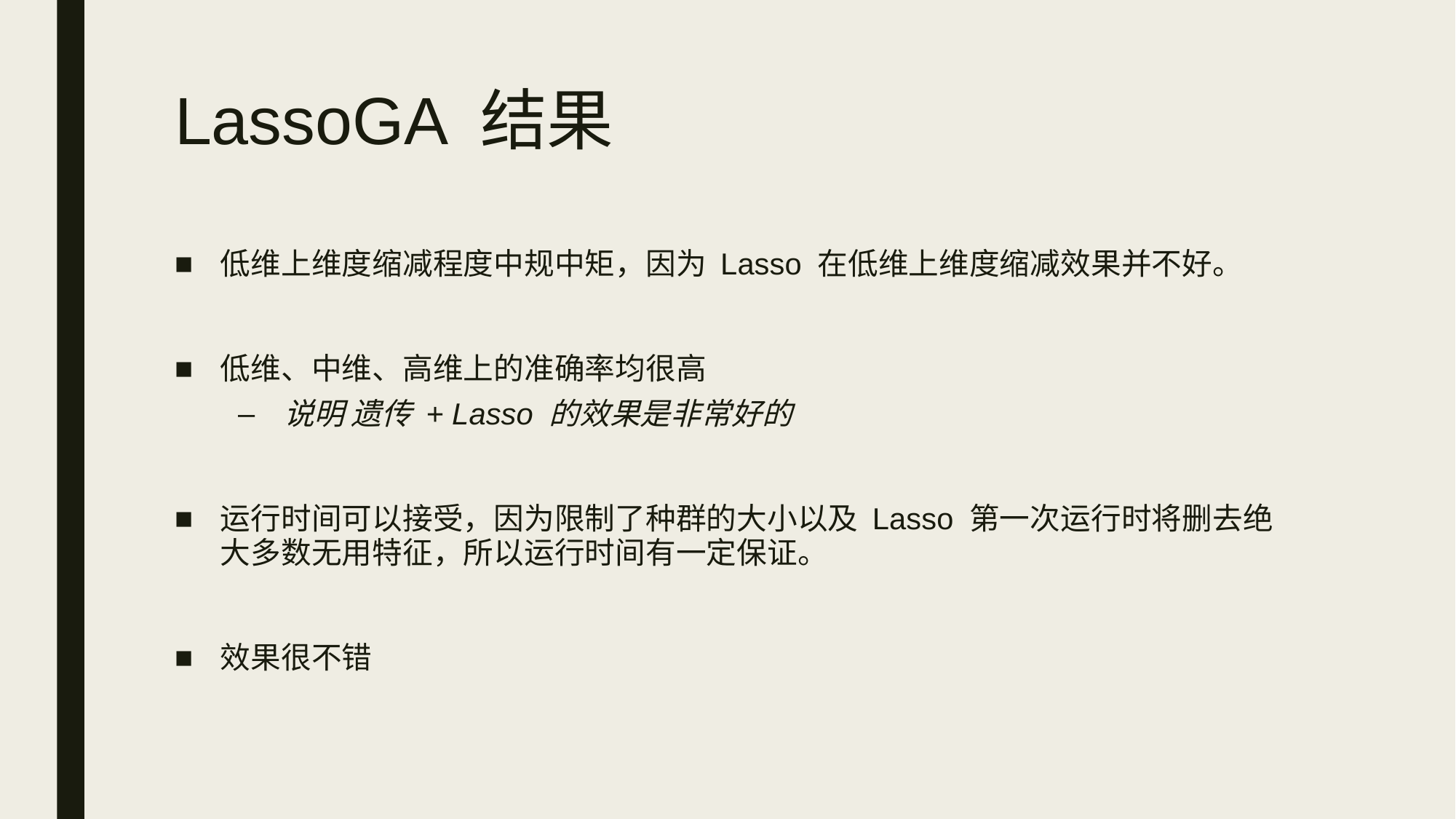

# LassoGA 结果
低维上维度缩减程度中规中矩，因为 Lasso 在低维上维度缩减效果并不好。

低维、中维、高维上的准确率均很高
说明 遗传 + Lasso 的效果是非常好的

运行时间可以接受，因为限制了种群的大小以及 Lasso 第一次运行时将删去绝大多数无用特征，所以运行时间有一定保证。

效果很不错